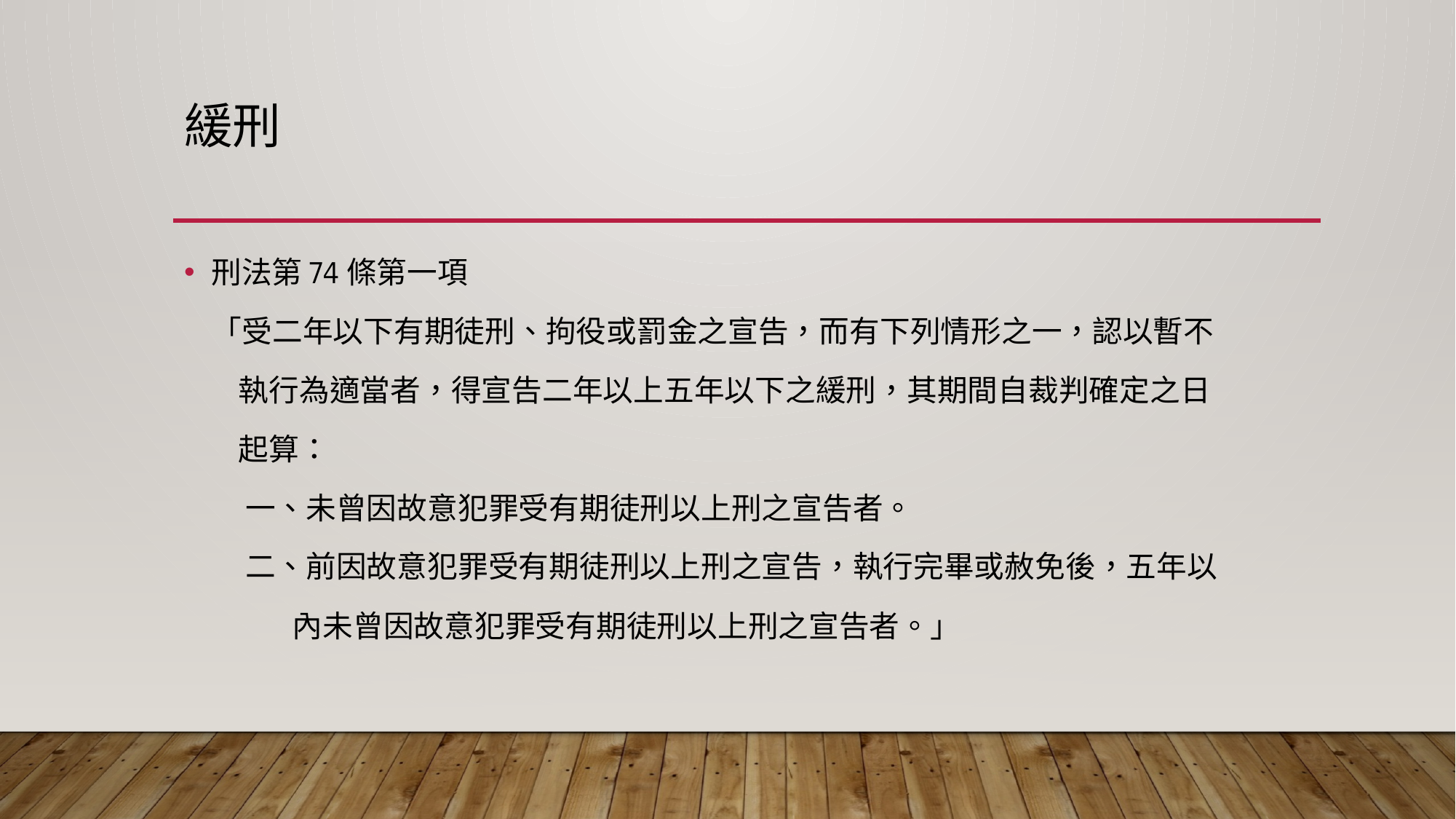

# 緩刑
刑法第74條第一項
   「受二年以下有期徒刑、拘役或罰金之宣告，而有下列情形之一，認以暫不
       執行為適當者，得宣告二年以上五年以下之緩刑，其期間自裁判確定之日
       起算：
        一、未曾因故意犯罪受有期徒刑以上刑之宣告者。
        二、前因故意犯罪受有期徒刑以上刑之宣告，執行完畢或赦免後，五年以
               內未曾因故意犯罪受有期徒刑以上刑之宣告者。」